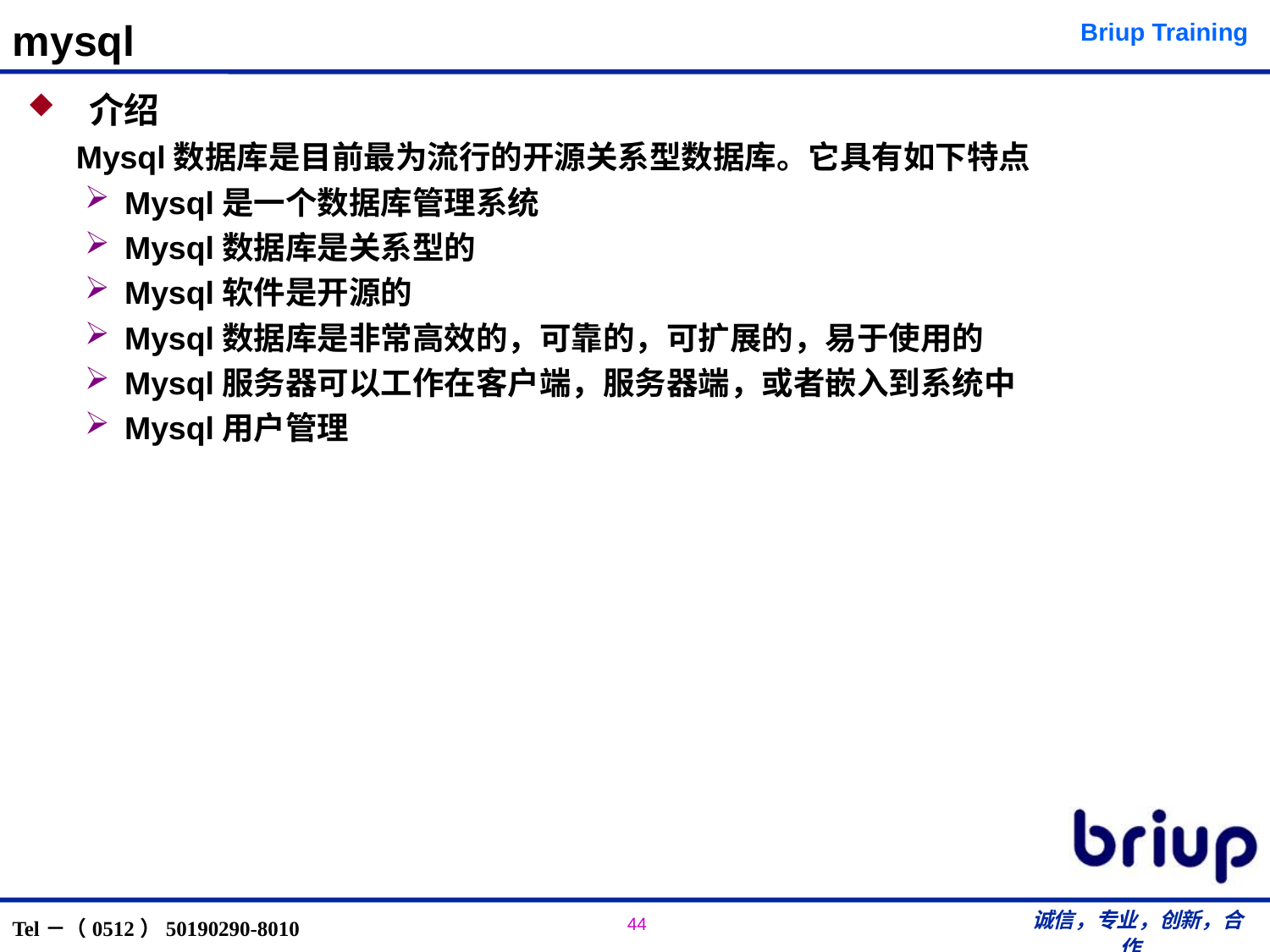

# mysql
 介绍
Mysql数据库是目前最为流行的开源关系型数据库。它具有如下特点
Mysql是一个数据库管理系统
Mysql数据库是关系型的
Mysql软件是开源的
Mysql数据库是非常高效的，可靠的，可扩展的，易于使用的
Mysql服务器可以工作在客户端，服务器端，或者嵌入到系统中
Mysql用户管理